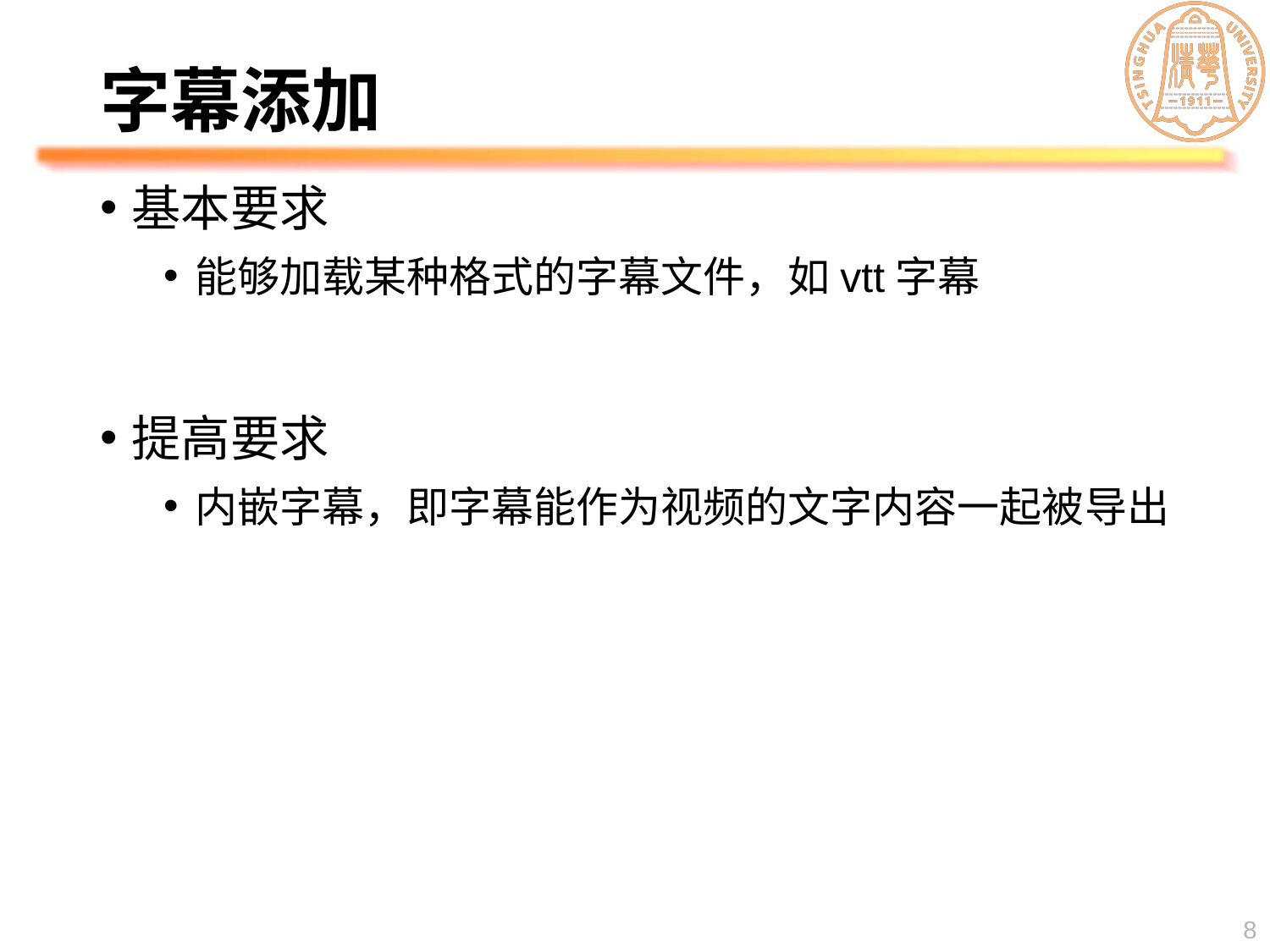

# 字幕添加
基本要求
能够加载某种格式的字幕文件，如vtt字幕

提高要求
内嵌字幕，即字幕能作为视频的文字内容一起被导出

8